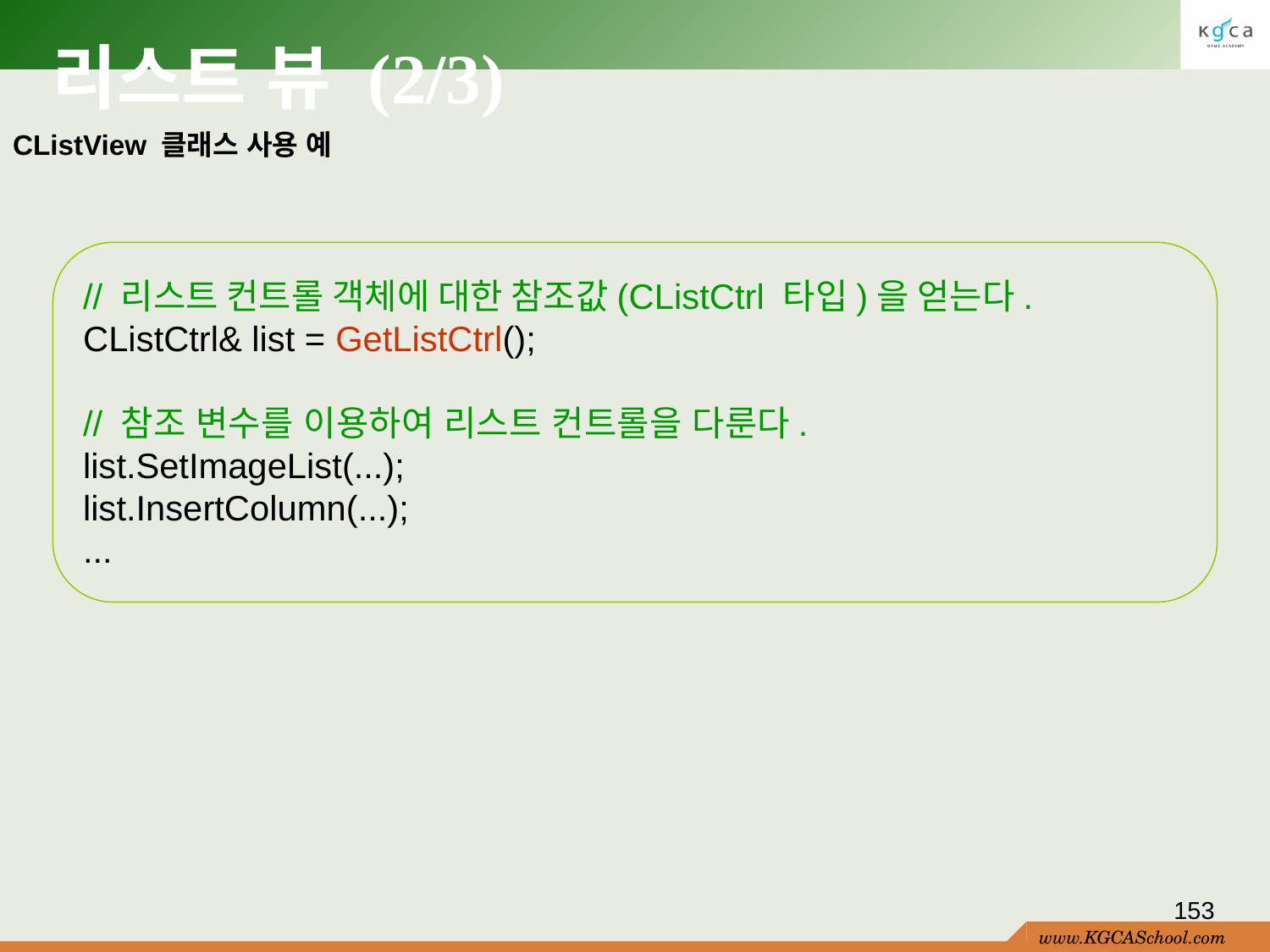

# 리스트 뷰 (2/3)
CListView 클래스 사용 예
// 리스트 컨트롤 객체에 대한 참조값(CListCtrl 타입)을 얻는다.
CListCtrl& list = GetListCtrl();

// 참조 변수를 이용하여 리스트 컨트롤을 다룬다.
list.SetImageList(...);
list.InsertColumn(...);
...
153